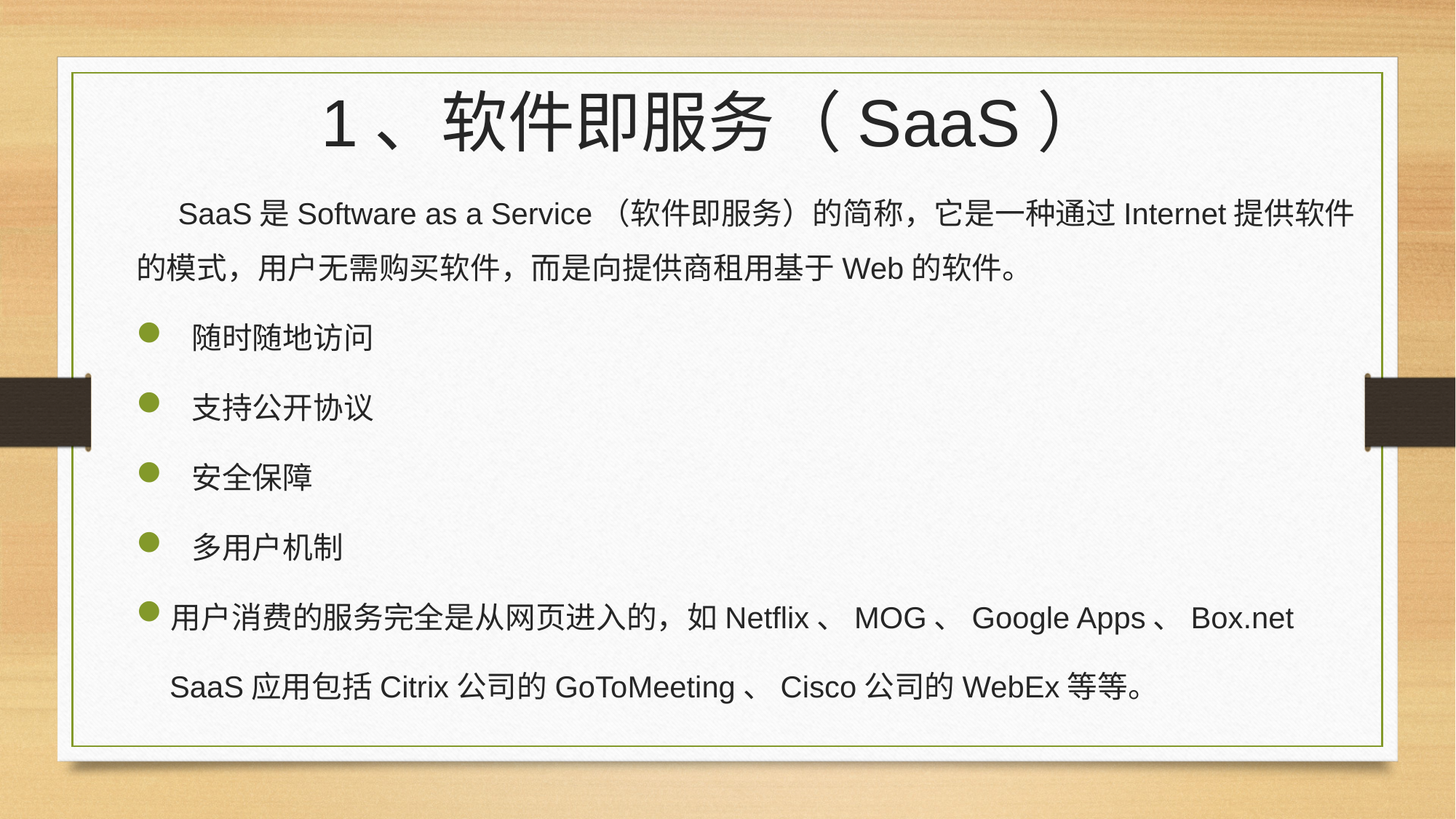

# 1、软件即服务（SaaS）
     SaaS是Software as a Service（软件即服务）的简称，它是一种通过Internet提供软件的模式，用户无需购买软件，而是向提供商租用基于Web的软件。
  随时随地访问
  支持公开协议
  安全保障
  多用户机制
用户消费的服务完全是从网页进入的，如Netflix、MOG、Google Apps、Box.net
    SaaS应用包括Citrix公司的GoToMeeting、Cisco公司的WebEx等等。